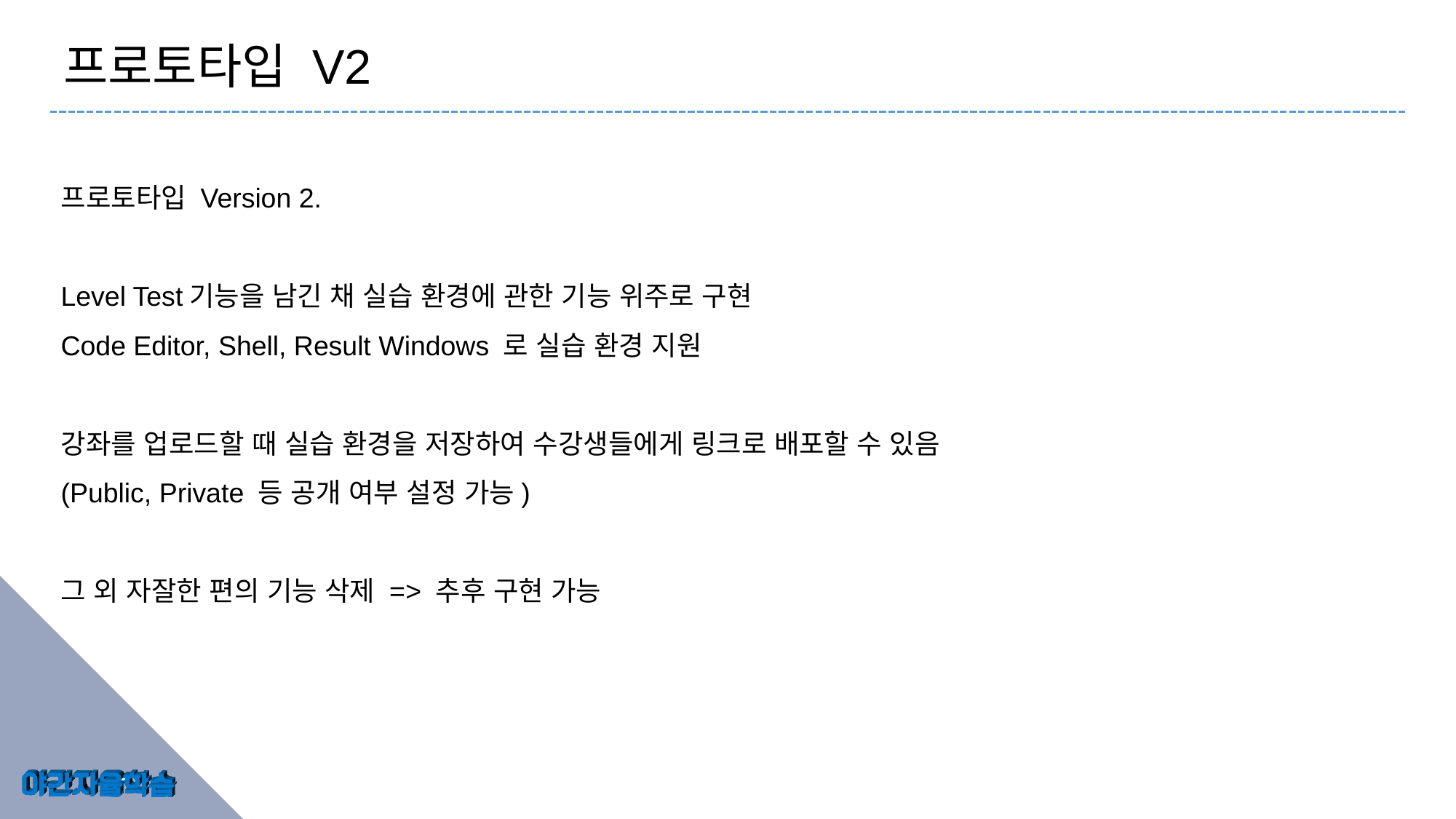

프로토타입 V2
프로토타입 Version 2.

Level Test기능을 남긴 채 실습 환경에 관한 기능 위주로 구현
Code Editor, Shell, Result Windows 로 실습 환경 지원

강좌를 업로드할 때 실습 환경을 저장하여 수강생들에게 링크로 배포할 수 있음
(Public, Private 등 공개 여부 설정 가능)

그 외 자잘한 편의 기능 삭제 => 추후 구현 가능